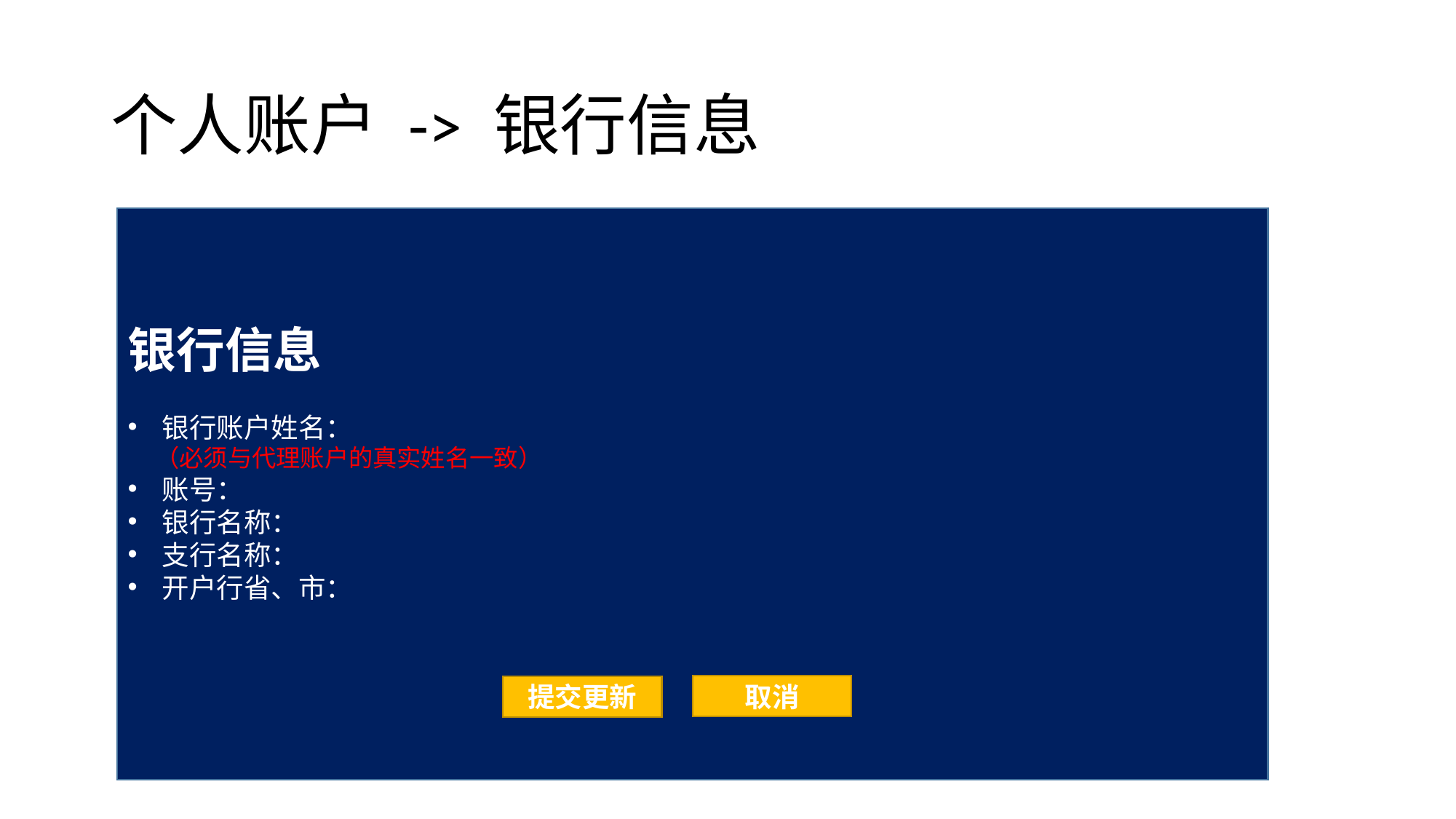

个人账户 -> 银行信息
银行信息

银行账户姓名：
    （必须与代理账户的真实姓名一致）
账号：
银行名称：
支行名称：
开户行省、市：

取消
提交更新